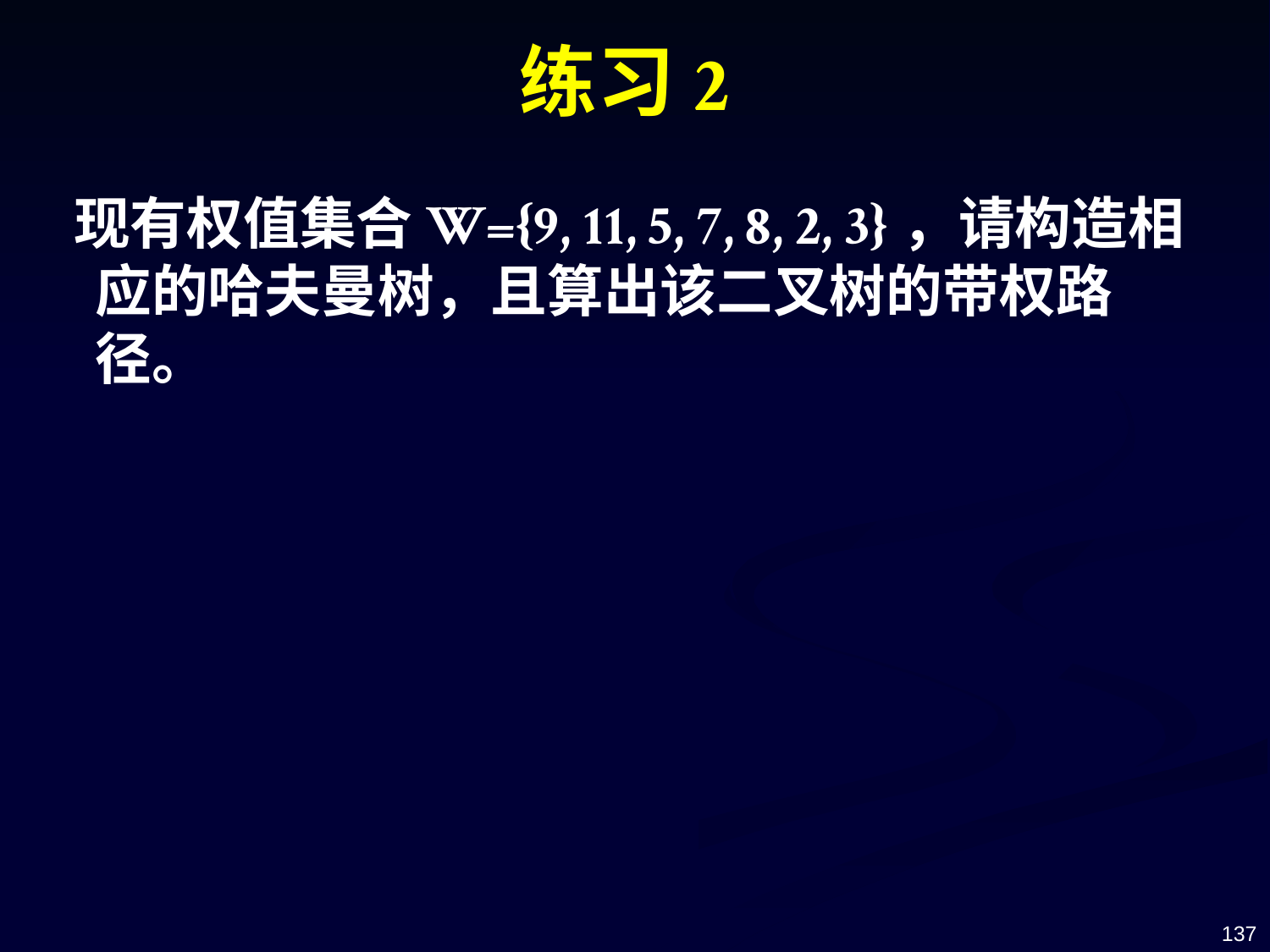

# 练习2
 现有权值集合W={9, 11, 5, 7, 8, 2, 3}，请构造相应的哈夫曼树，且算出该二叉树的带权路径。
137